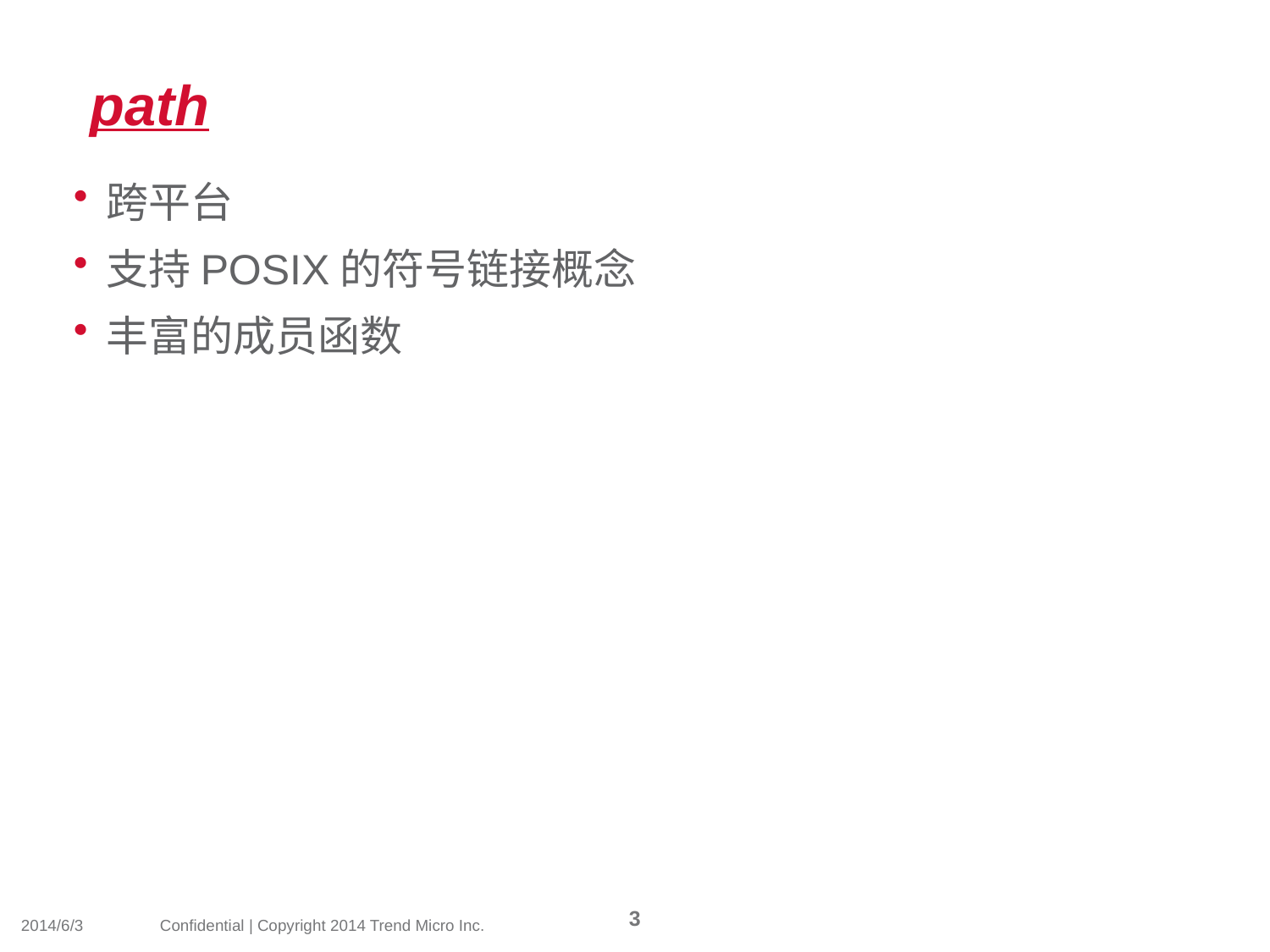

# path
跨平台
支持POSIX的符号链接概念
丰富的成员函数
3
2014/6/3
Confidential | Copyright 2014 Trend Micro Inc.